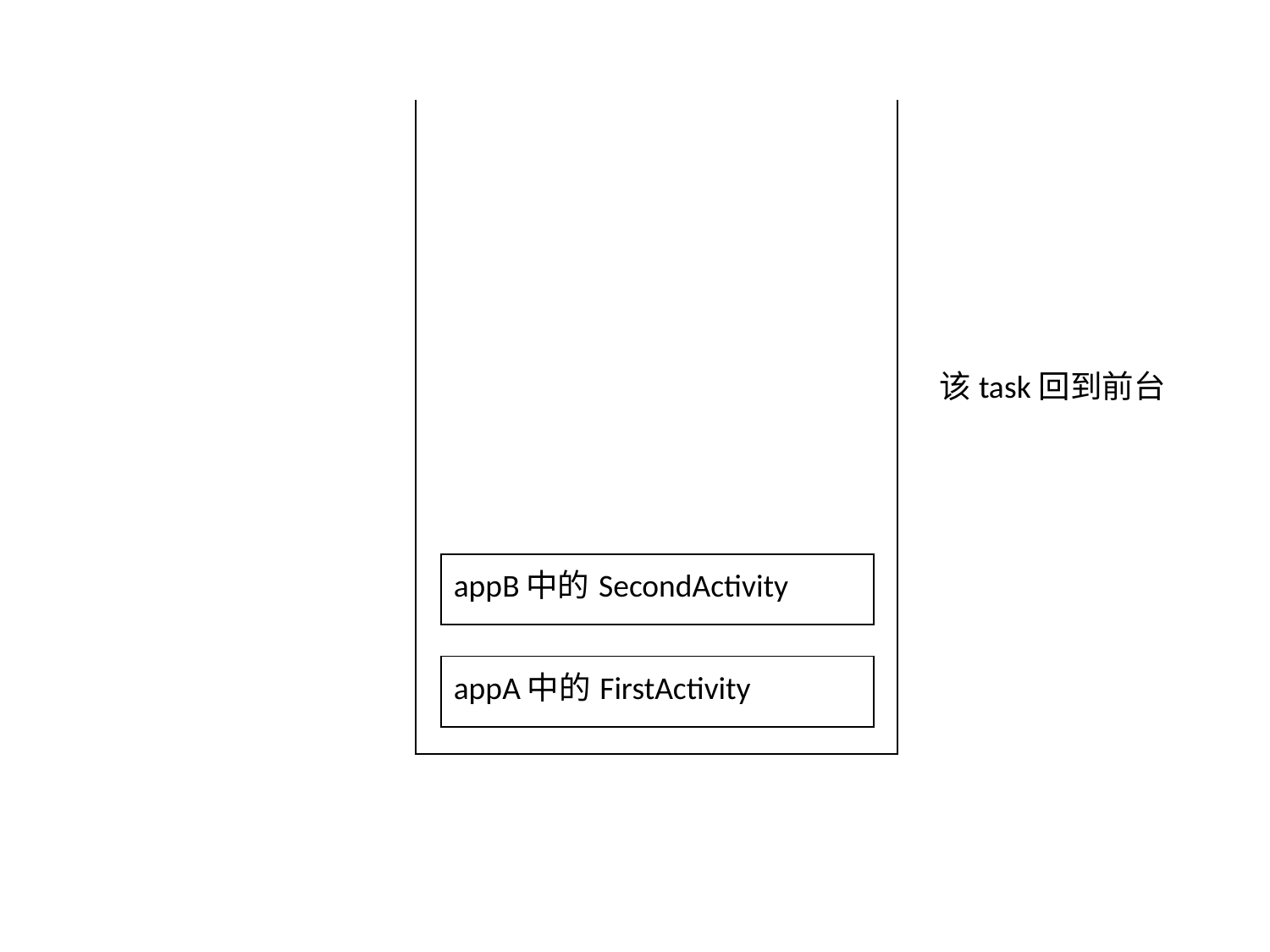

|  |
| --- |
|  |
该task回到前台
| appB中的SecondActivity |
| --- |
| appA中的FirstActivity |
| --- |